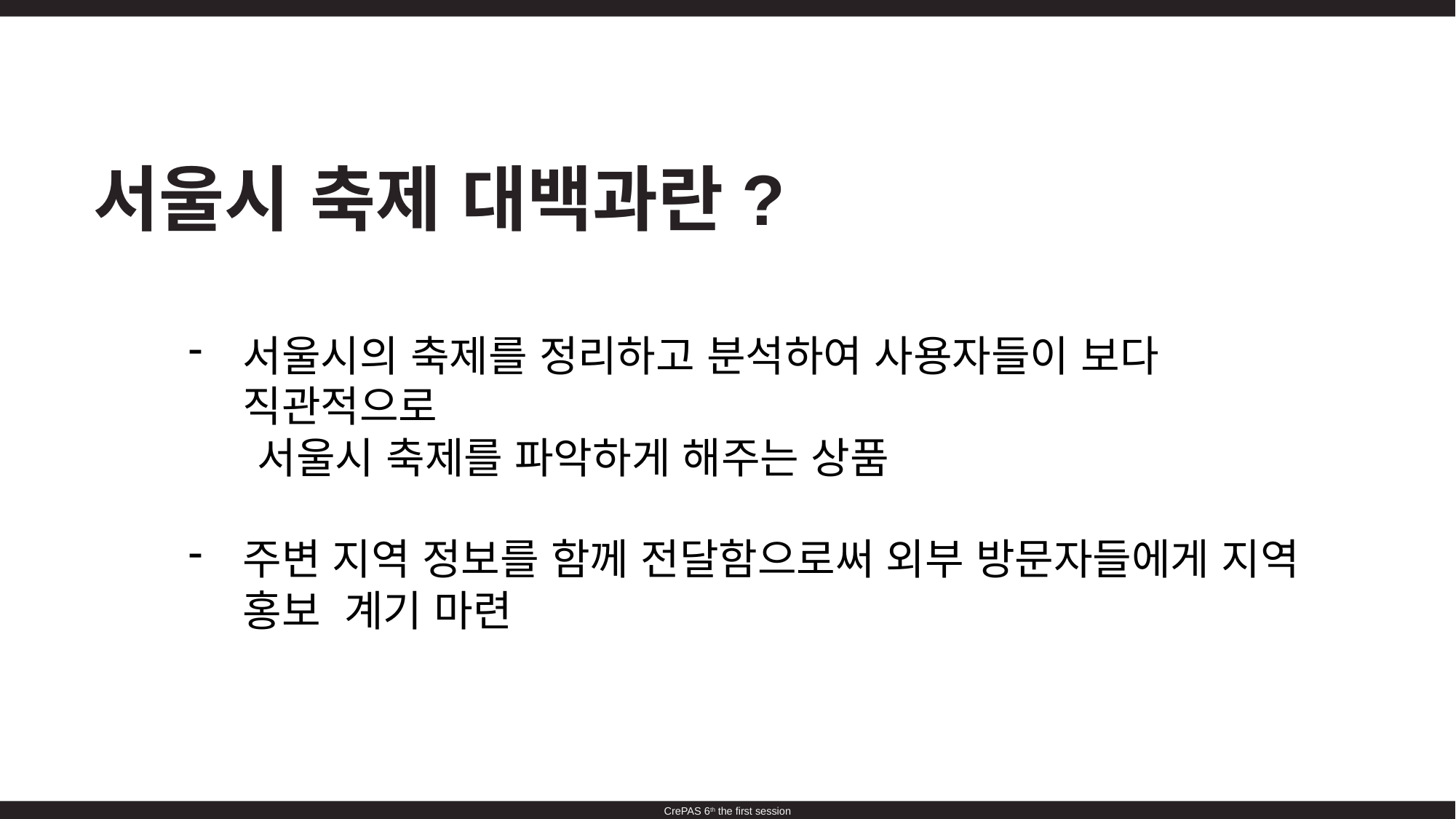

서울시 축제 대백과란?
서울시의 축제를 정리하고 분석하여 사용자들이 보다 직관적으로
     서울시 축제를 파악하게 해주는 상품

주변 지역 정보를 함께 전달함으로써 외부 방문자들에게 지역 홍보  계기 마련
CrePAS 6th the first session